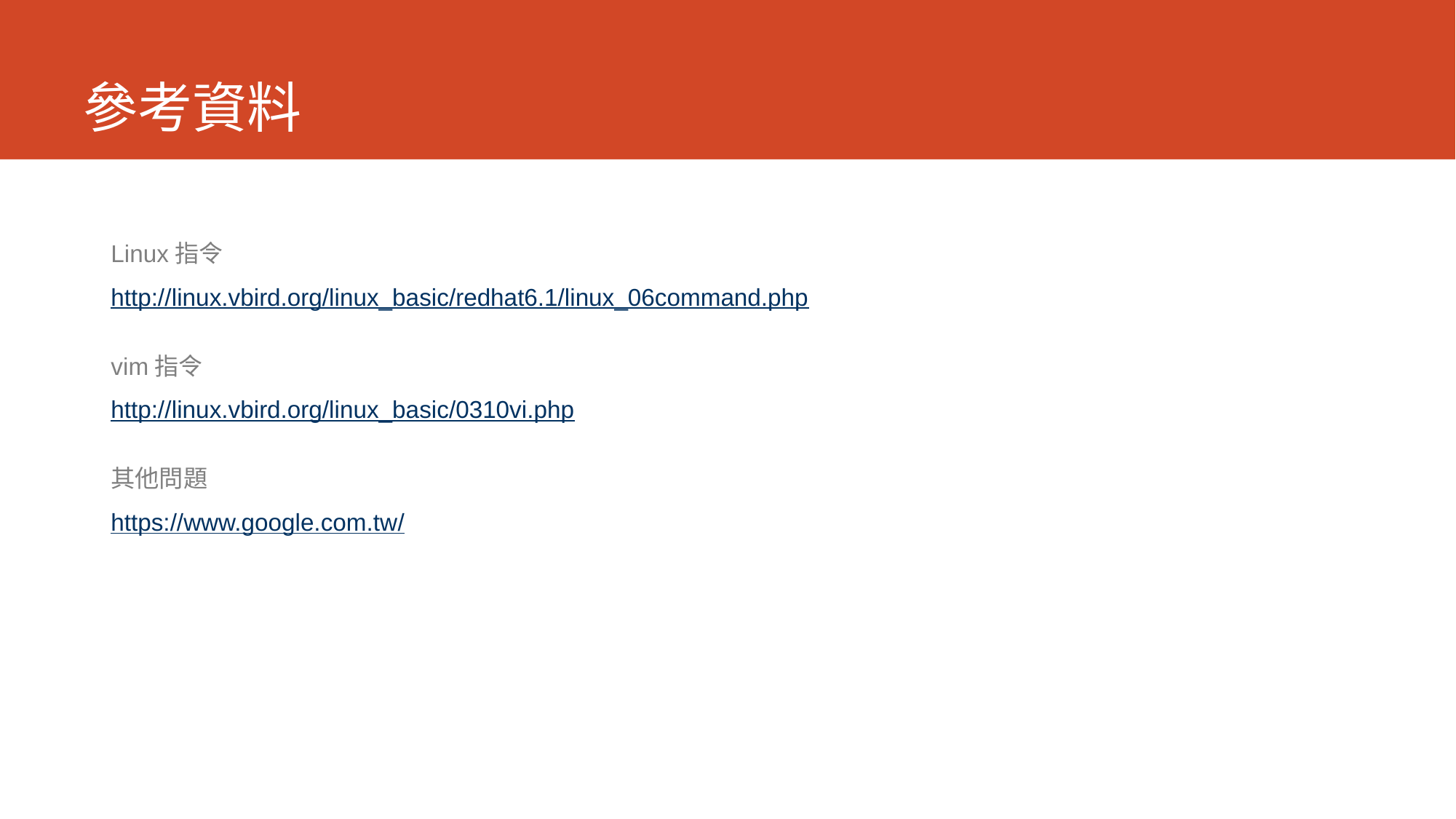

# 參考資料
Linux指令
http://linux.vbird.org/linux_basic/redhat6.1/linux_06command.php
vim指令
http://linux.vbird.org/linux_basic/0310vi.php
其他問題
https://www.google.com.tw/